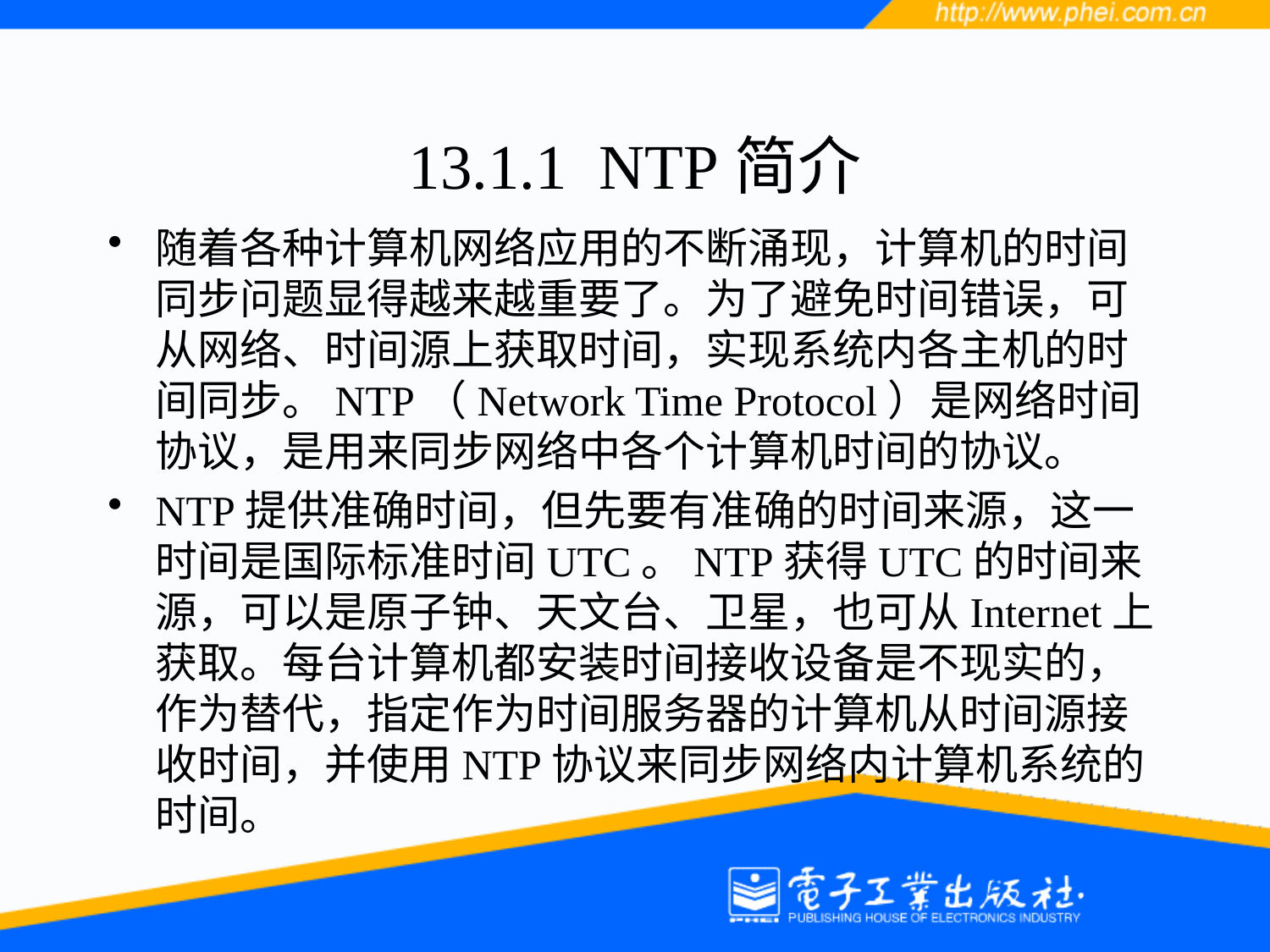

# 13.1.1  NTP简介
随着各种计算机网络应用的不断涌现，计算机的时间同步问题显得越来越重要了。为了避免时间错误，可从网络、时间源上获取时间，实现系统内各主机的时间同步。NTP（Network Time Protocol）是网络时间协议，是用来同步网络中各个计算机时间的协议。
NTP提供准确时间，但先要有准确的时间来源，这一时间是国际标准时间UTC。NTP获得UTC的时间来源，可以是原子钟、天文台、卫星，也可从Internet上获取。每台计算机都安装时间接收设备是不现实的，作为替代，指定作为时间服务器的计算机从时间源接收时间，并使用NTP协议来同步网络内计算机系统的时间。